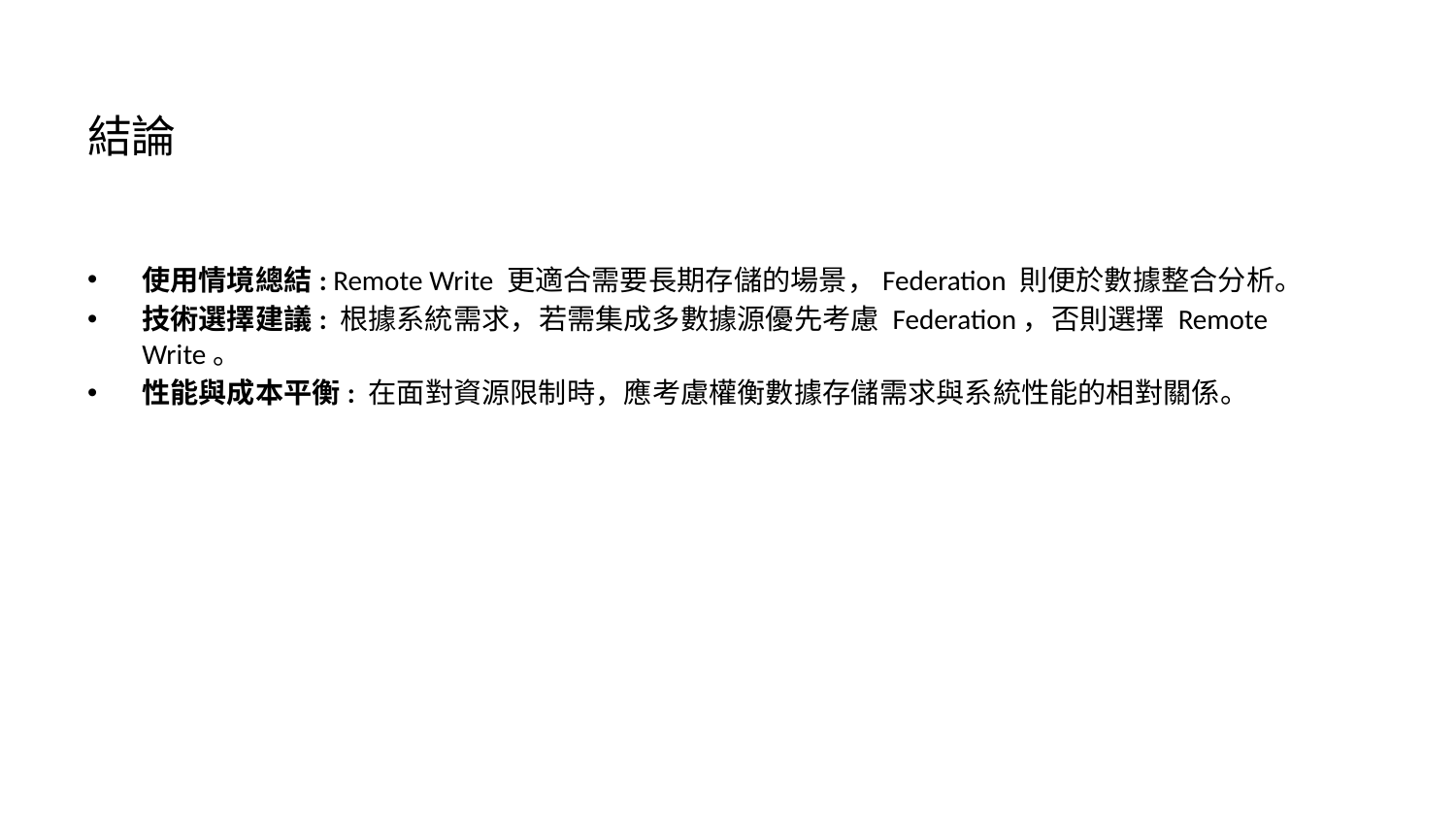

# 結論
使用情境總結: Remote Write 更適合需要長期存儲的場景，Federation 則便於數據整合分析。
技術選擇建議: 根據系統需求，若需集成多數據源優先考慮 Federation，否則選擇 Remote Write。
性能與成本平衡: 在面對資源限制時，應考慮權衡數據存儲需求與系統性能的相對關係。